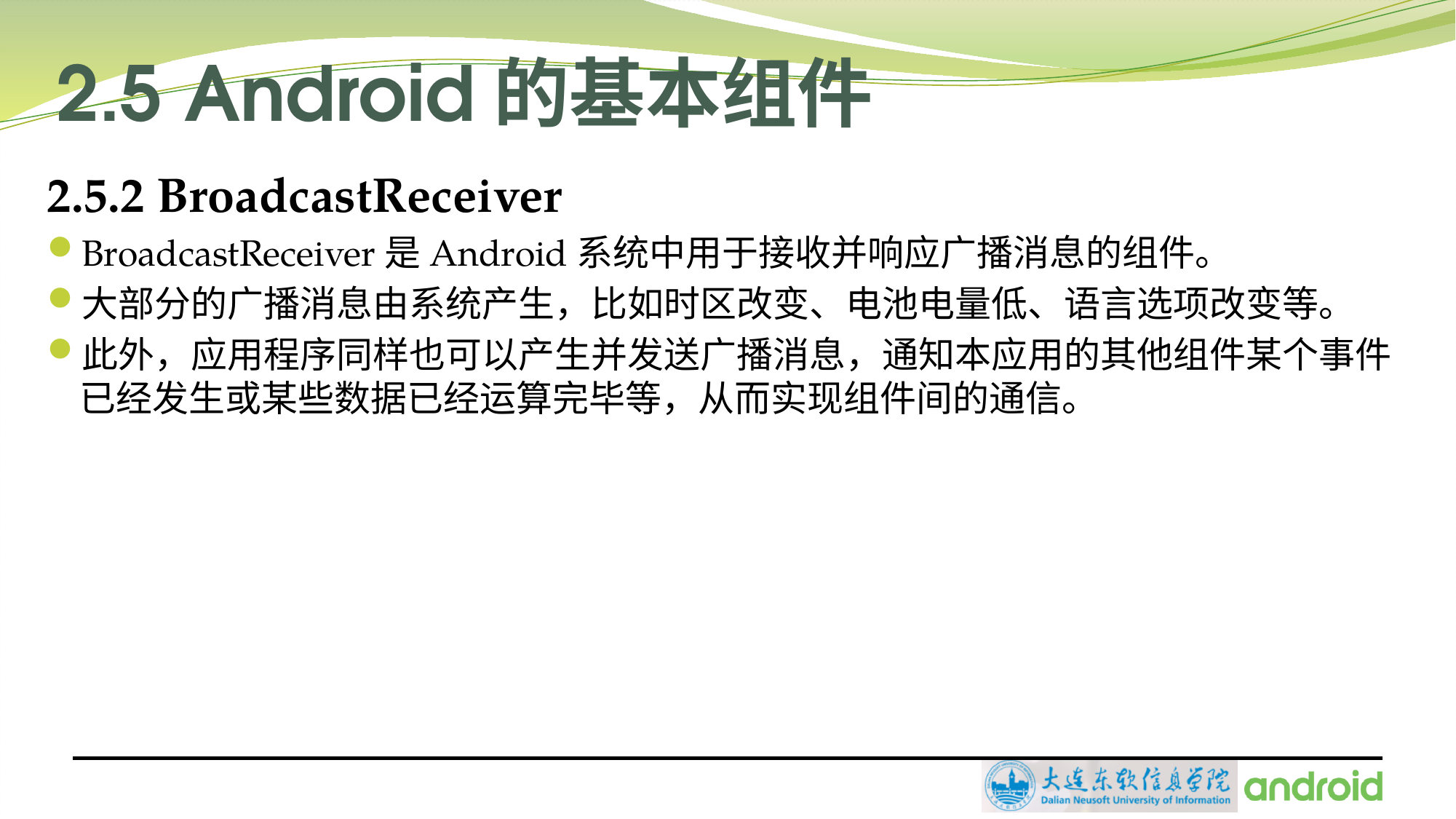

# 2.5 Android的基本组件
2.5.2 BroadcastReceiver
BroadcastReceiver是Android系统中用于接收并响应广播消息的组件。
大部分的广播消息由系统产生，比如时区改变、电池电量低、语言选项改变等。
此外，应用程序同样也可以产生并发送广播消息，通知本应用的其他组件某个事件已经发生或某些数据已经运算完毕等，从而实现组件间的通信。